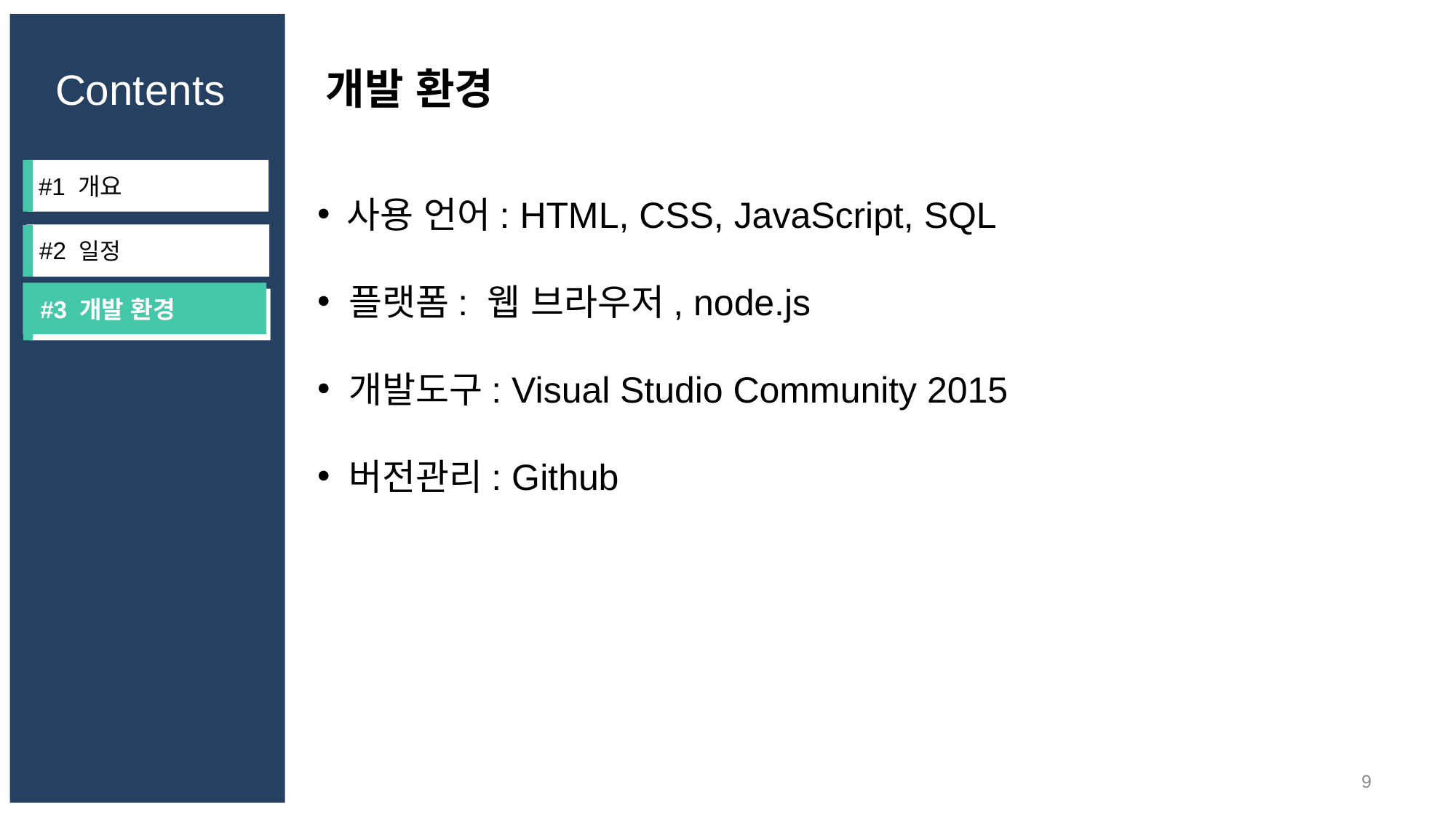

개발 환경
Contents
Contents

 사용 언어: HTML, CSS, JavaScript, SQL

 플랫폼: 웹 브라우저, node.js

 개발도구: Visual Studio Community 2015

 버전관리: Github

#1 개요
#1 문제 도출

#2 다대다 커뮤니케이션
     아이디어

#2 일정
 #3 개발 환경

#3 Game

#3 커뮤니케이션 분석

#4 결론
9